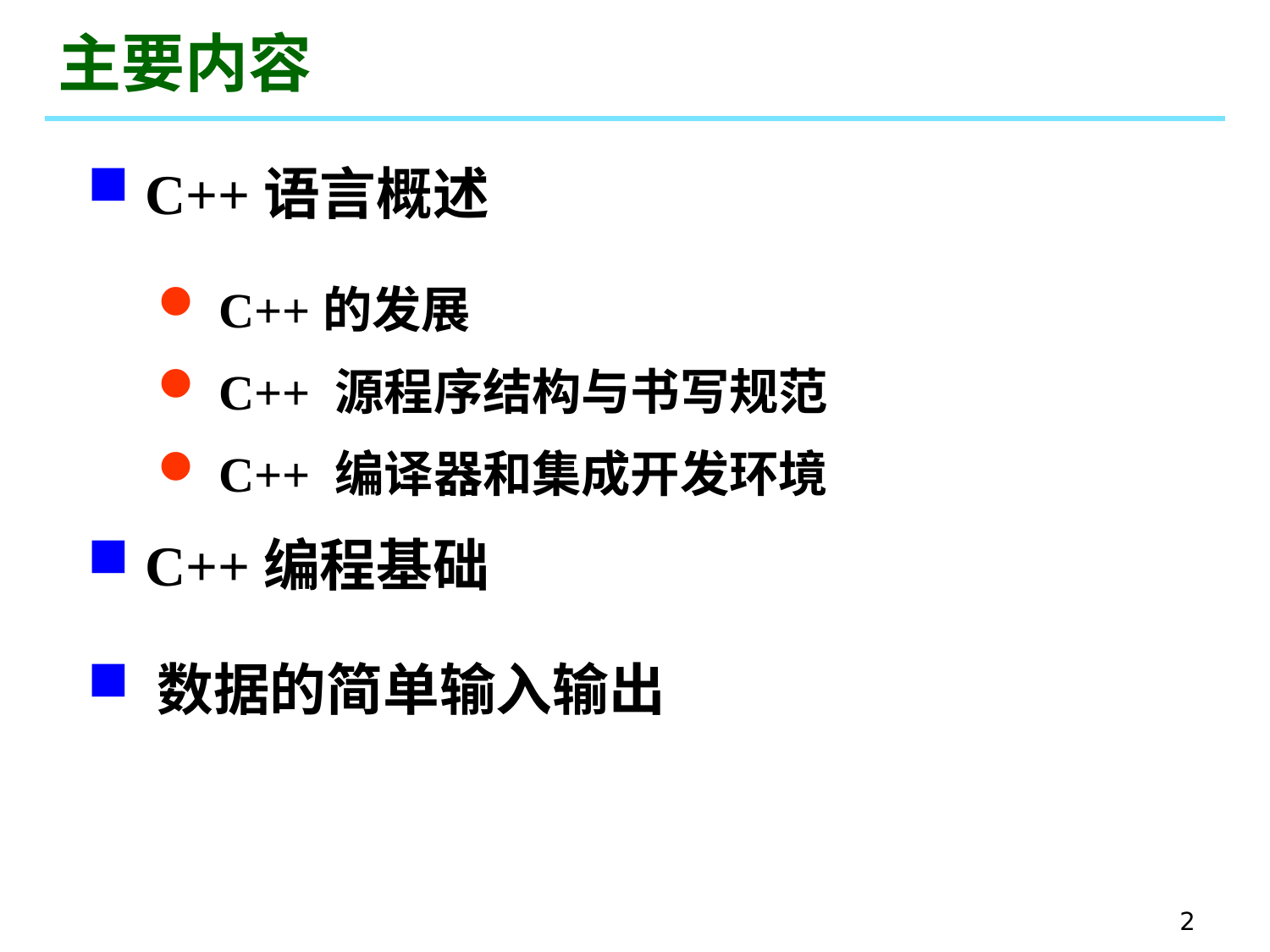

# 主要内容
 C++语言概述

 C++编程基础
 数据的简单输入输出
 C++的发展
 C++ 源程序结构与书写规范
 C++ 编译器和集成开发环境
2